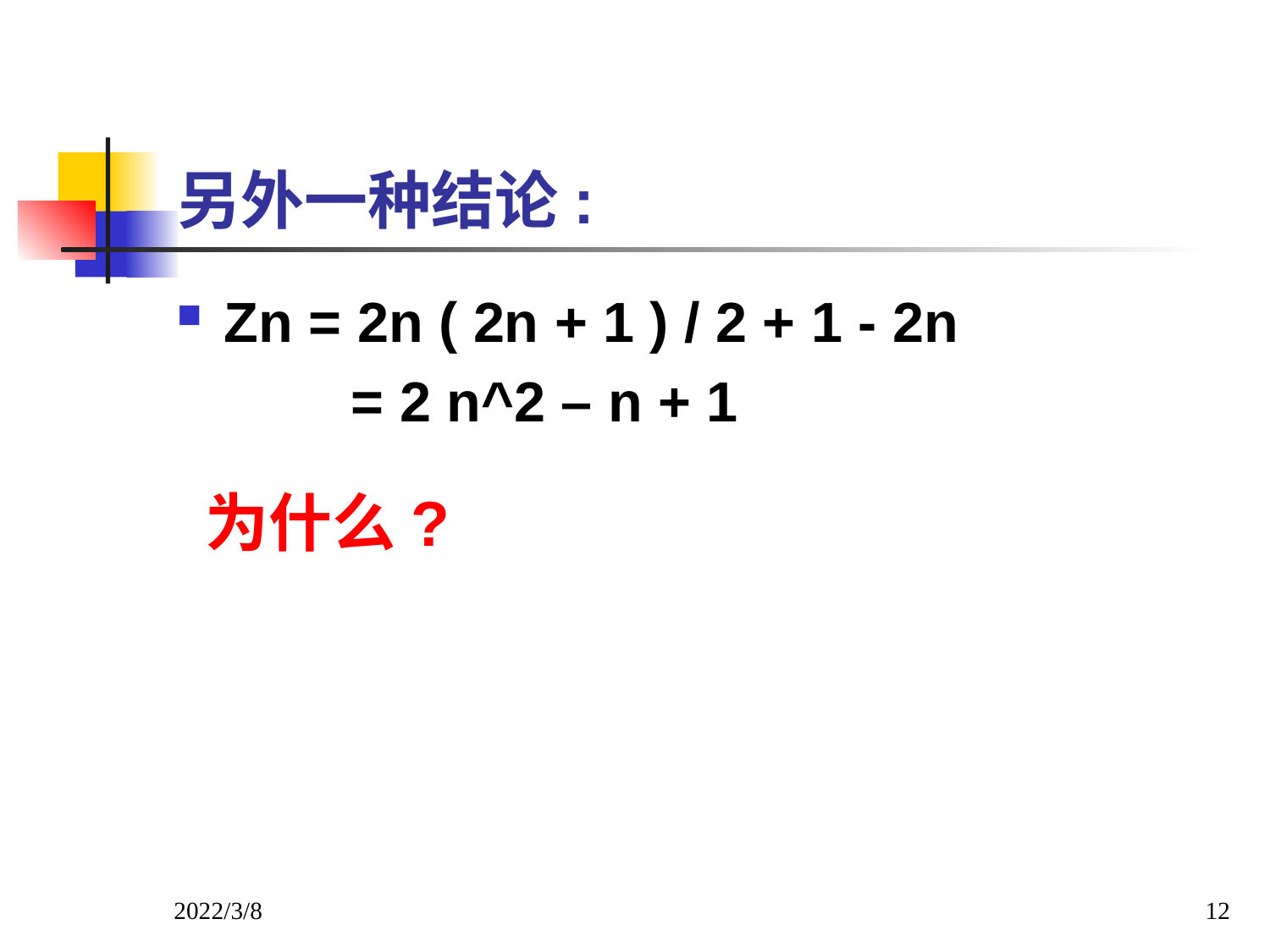

# 另外一种结论:
Zn = 2n ( 2n + 1 ) / 2 + 1 - 2n
		= 2 n^2 – n + 1
为什么?
2022/3/8
12